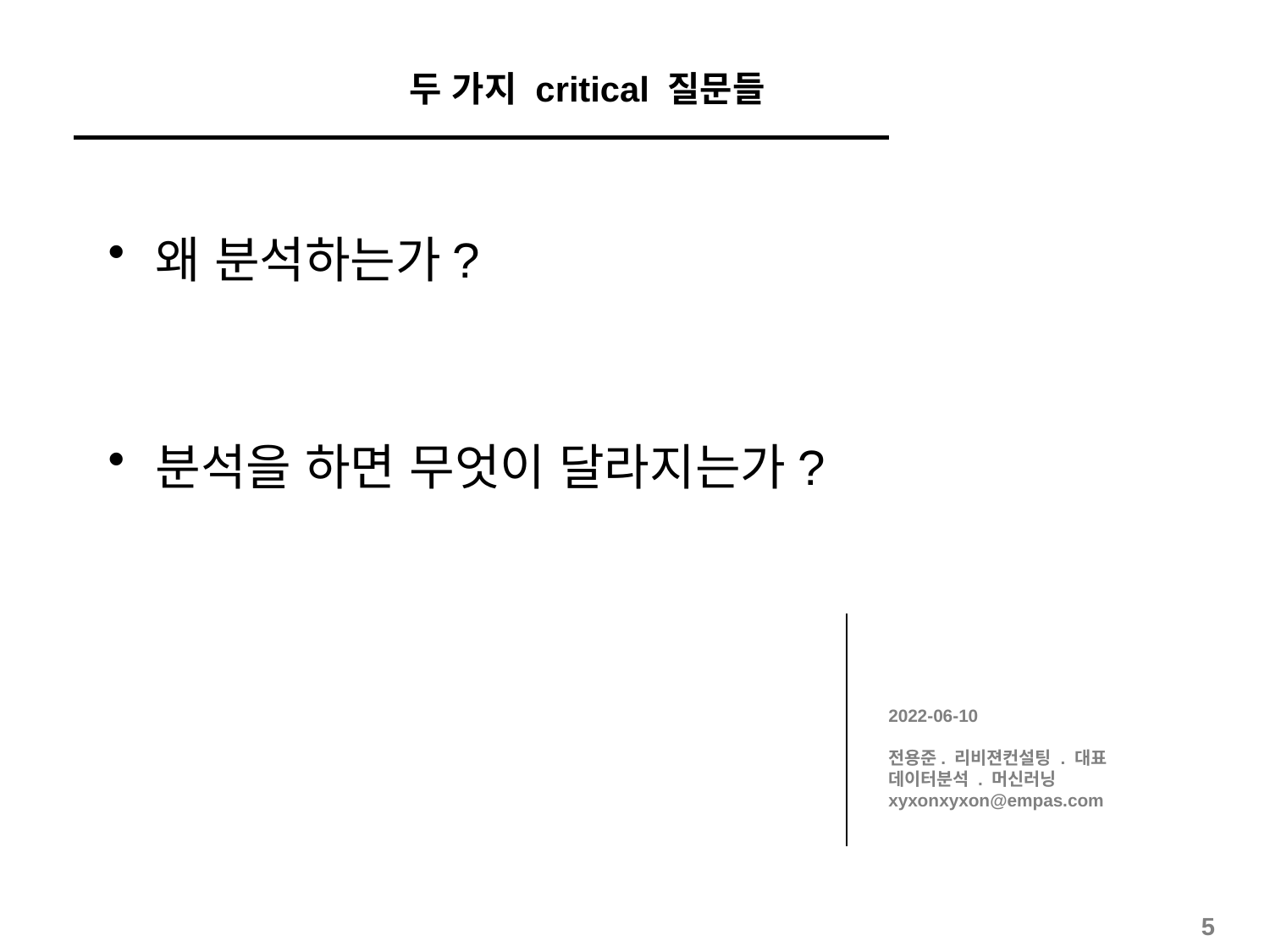

# 두 가지 critical 질문들
왜 분석하는가?

분석을 하면 무엇이 달라지는가?
2022-06-10

전용준. 리비젼컨설팅 . 대표
데이터분석 . 머신러닝
xyxonxyxon@empas.com
5